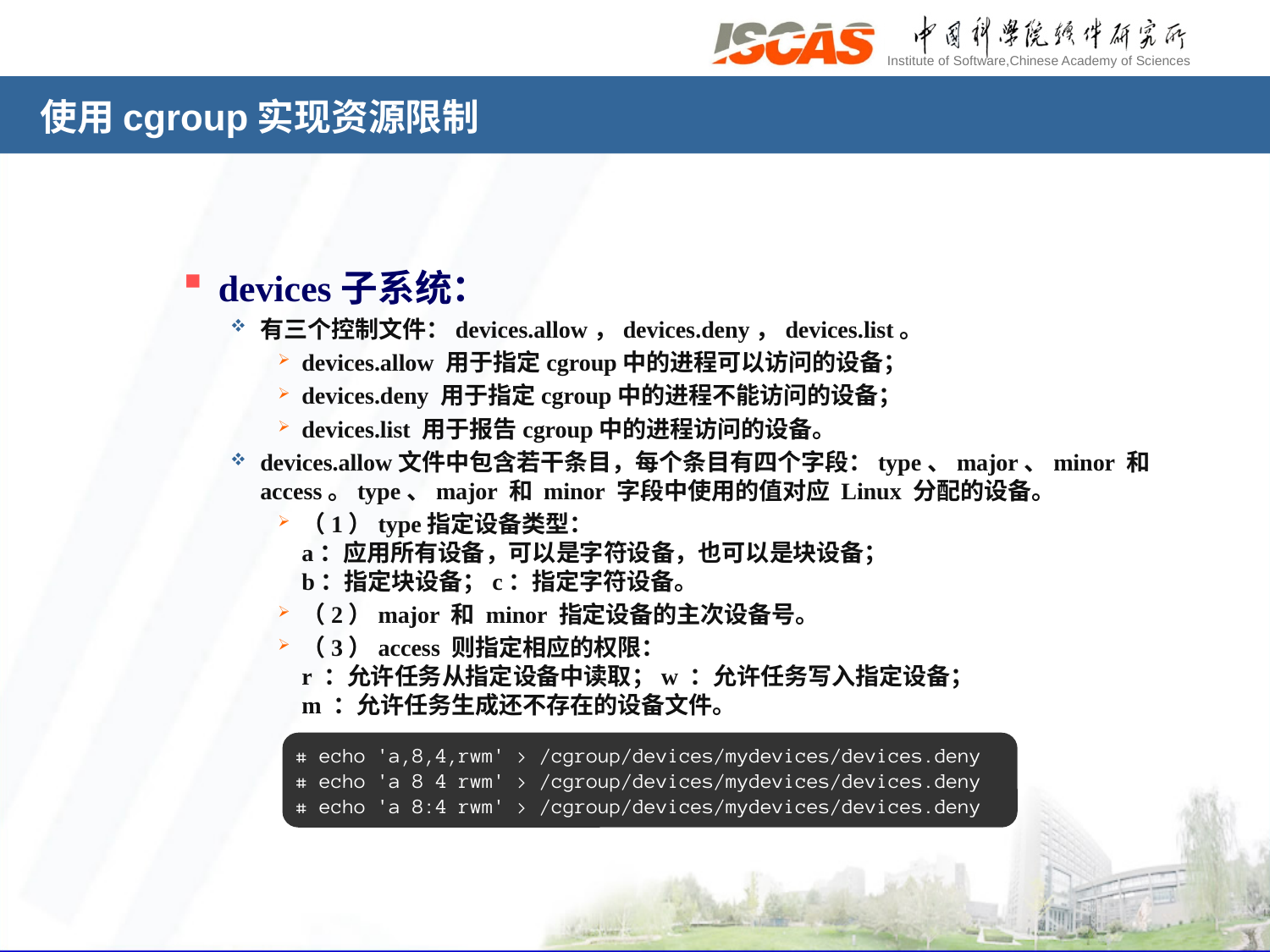

# 使用cgroup实现资源限制
devices子系统：
有三个控制文件：devices.allow，devices.deny，devices.list。
devices.allow 用于指定cgroup中的进程可以访问的设备；
devices.deny 用于指定cgroup中的进程不能访问的设备；
devices.list 用于报告cgroup中的进程访问的设备。
devices.allow文件中包含若干条目，每个条目有四个字段：type、major、minor 和 access。type、major 和 minor 字段中使用的值对应 Linux 分配的设备。
（1）type指定设备类型：
a：应用所有设备，可以是字符设备，也可以是块设备；
b：指定块设备；c：指定字符设备。
（2）major 和 minor 指定设备的主次设备号。
（3）access 则指定相应的权限：
r ：允许任务从指定设备中读取；w ：允许任务写入指定设备；
m ：允许任务生成还不存在的设备文件。

# echo 'a,8,4,rwm' > /cgroup/devices/mydevices/devices.deny
# echo 'a 8 4 rwm' > /cgroup/devices/mydevices/devices.deny
# echo 'a 8:4 rwm' > /cgroup/devices/mydevices/devices.deny